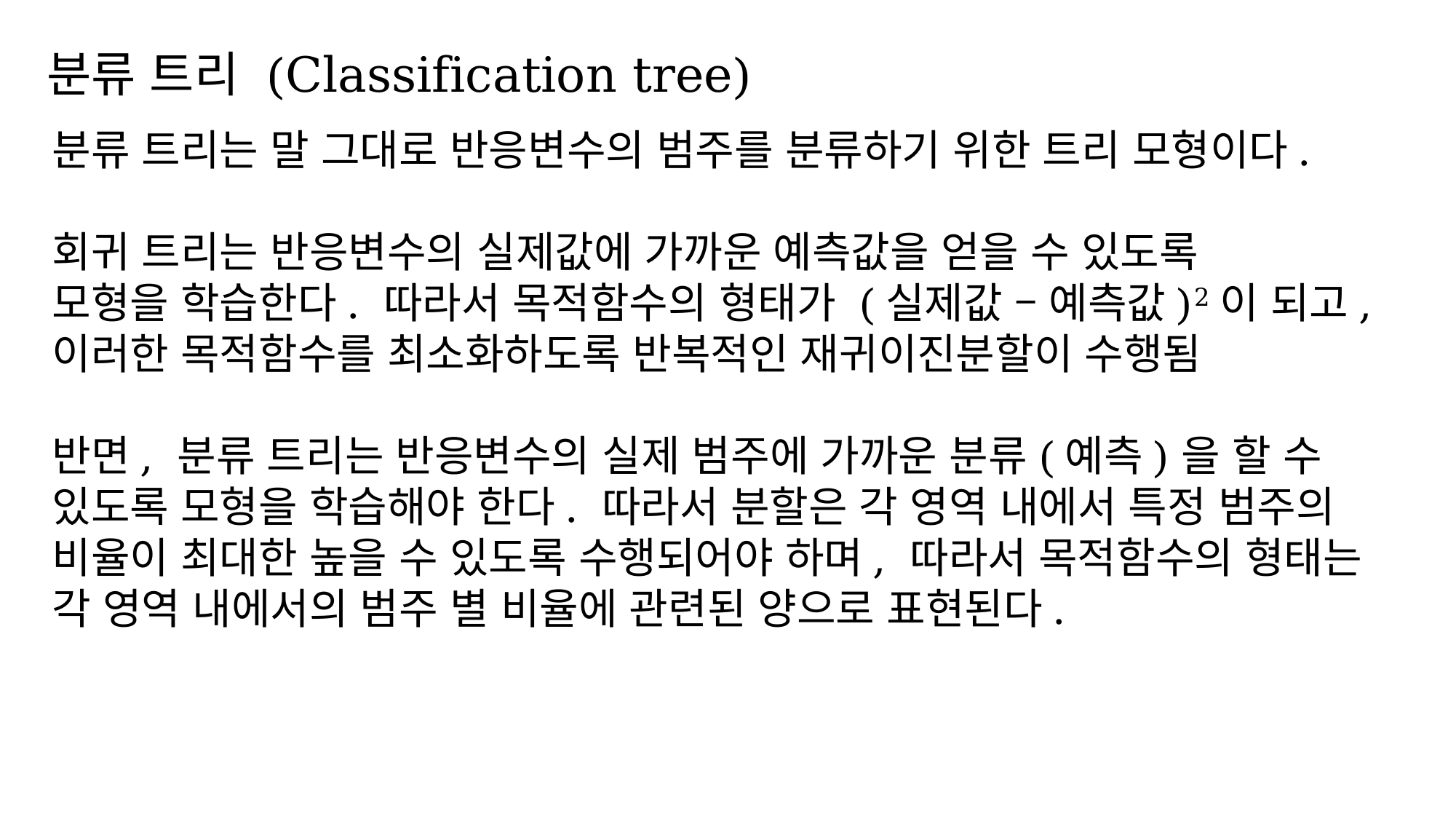

분류 트리 (Classification tree)
분류 트리는 말 그대로 반응변수의 범주를 분류하기 위한 트리 모형이다.

회귀 트리는 반응변수의 실제값에 가까운 예측값을 얻을 수 있도록
모형을 학습한다. 따라서 목적함수의 형태가 (실제값 – 예측값)2이 되고, 이러한 목적함수를 최소화하도록 반복적인 재귀이진분할이 수행됨

반면, 분류 트리는 반응변수의 실제 범주에 가까운 분류(예측)을 할 수 있도록 모형을 학습해야 한다. 따라서 분할은 각 영역 내에서 특정 범주의 비율이 최대한 높을 수 있도록 수행되어야 하며, 따라서 목적함수의 형태는 각 영역 내에서의 범주 별 비율에 관련된 양으로 표현된다.